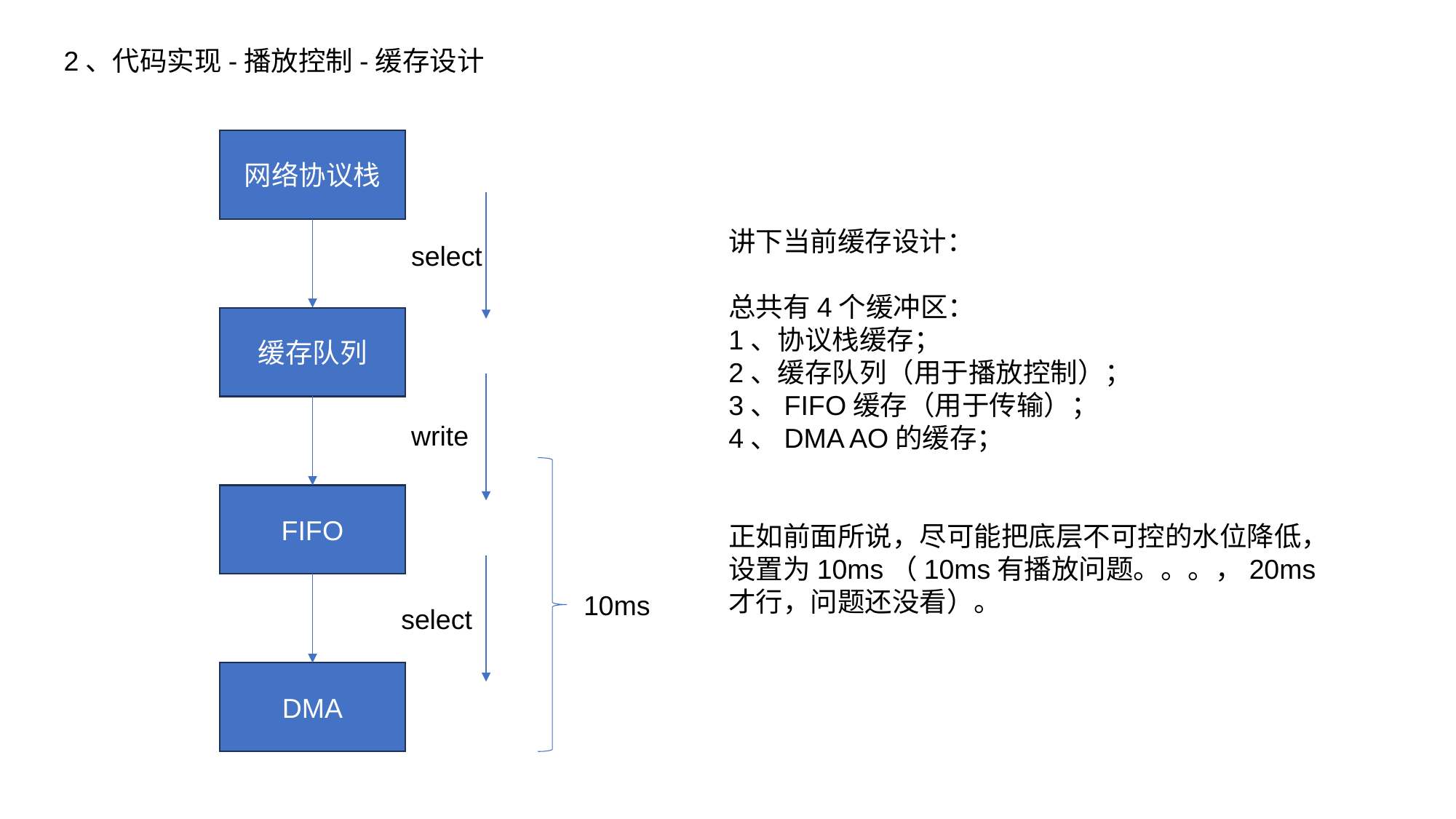

2、代码实现-播放控制-缓存设计
网络协议栈
讲下当前缓存设计：

总共有4个缓冲区：
1、协议栈缓存；
2、缓存队列（用于播放控制）；
3、FIFO缓存（用于传输）；
4、DMA AO的缓存；

正如前面所说，尽可能把底层不可控的水位降低，设置为10ms（10ms有播放问题。。。，20ms才行，问题还没看）。
select
缓存队列
write

FIFO
10ms
select
DMA